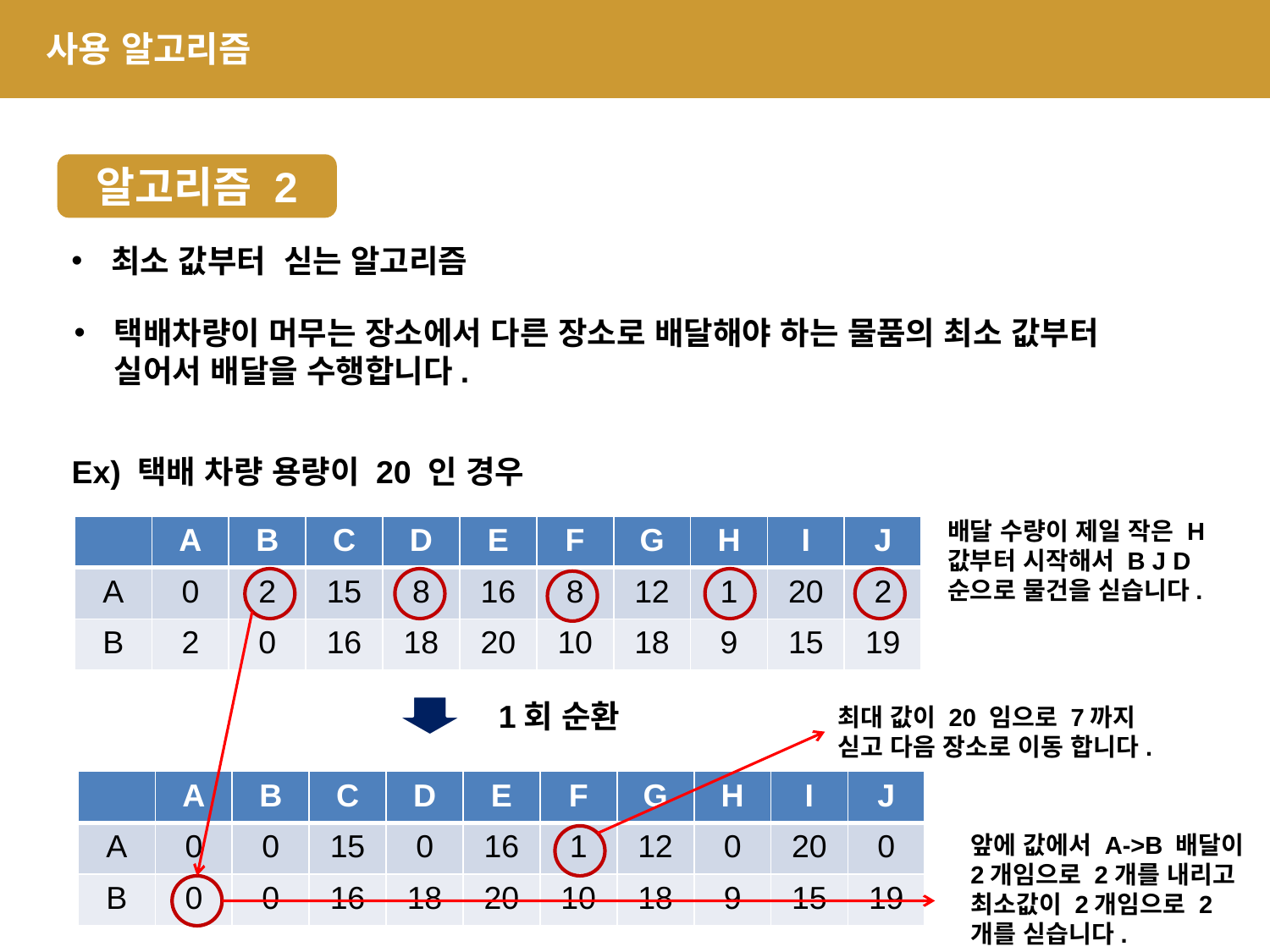

사용 알고리즘
알고리즘 2
최소 값부터  싣는 알고리즘
택배차량이 머무는 장소에서 다른 장소로 배달해야 하는 물품의 최소 값부터 실어서 배달을 수행합니다.
Ex) 택배 차량 용량이 20 인 경우
배달 수량이 제일 작은 H값부터 시작해서 B J D 순으로 물건을 싣습니다.
|  | A | B | C | D | E | F | G | H | I | J |
| --- | --- | --- | --- | --- | --- | --- | --- | --- | --- | --- |
| A | 0 | 2 | 15 | 8 | 16 | 8 | 12 | 1 | 20 | 2 |
| B | 2 | 0 | 16 | 18 | 20 | 10 | 18 | 9 | 15 | 19 |

1회 순환

최대 값이 20 임으로 7까지 싣고 다음 장소로 이동 합니다.
|  | A | B | C | D | E | F | G | H | I | J |
| --- | --- | --- | --- | --- | --- | --- | --- | --- | --- | --- |
| A | 0 | 0 | 15 | 0 | 16 | 1 | 12 | 0 | 20 | 0 |
| B | 0 | 0 | 16 | 18 | 20 | 10 | 18 | 9 | 15 | 19 |
앞에 값에서 A->B 배달이 2개임으로 2개를 내리고 최소값이 2개임으로 2개를 싣습니다.